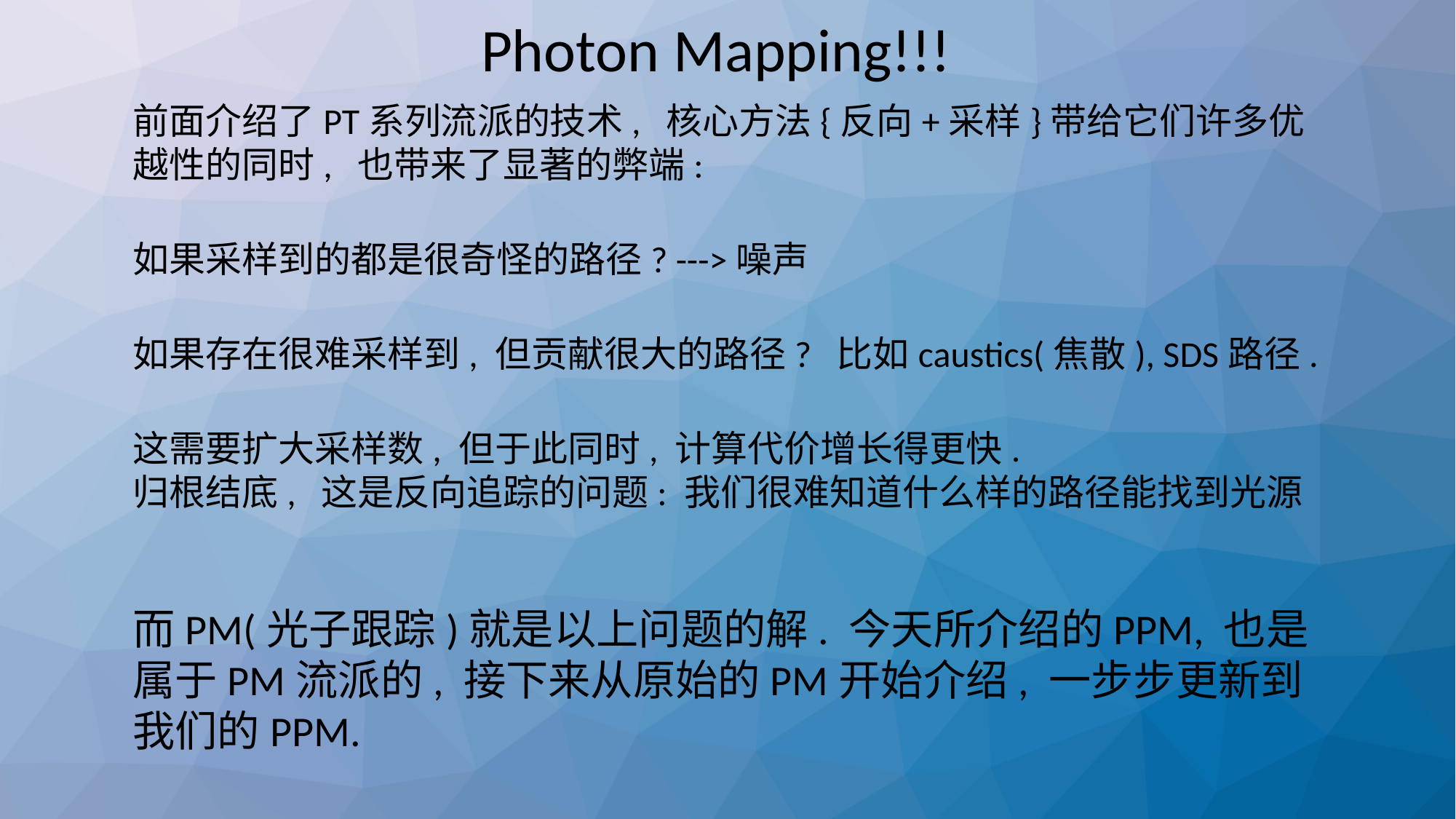

# Photon Mapping!!!
前面介绍了PT系列流派的技术,  核心方法{反向+采样}带给它们许多优越性的同时,  也带来了显著的弊端:

如果采样到的都是很奇怪的路径? --->噪声

如果存在很难采样到, 但贡献很大的路径?  比如caustics(焦散), SDS路径.

这需要扩大采样数, 但于此同时, 计算代价增长得更快.
归根结底,  这是反向追踪的问题: 我们很难知道什么样的路径能找到光源
而PM(光子跟踪)就是以上问题的解. 今天所介绍的PPM, 也是属于PM流派的, 接下来从原始的PM开始介绍, 一步步更新到我们的PPM.